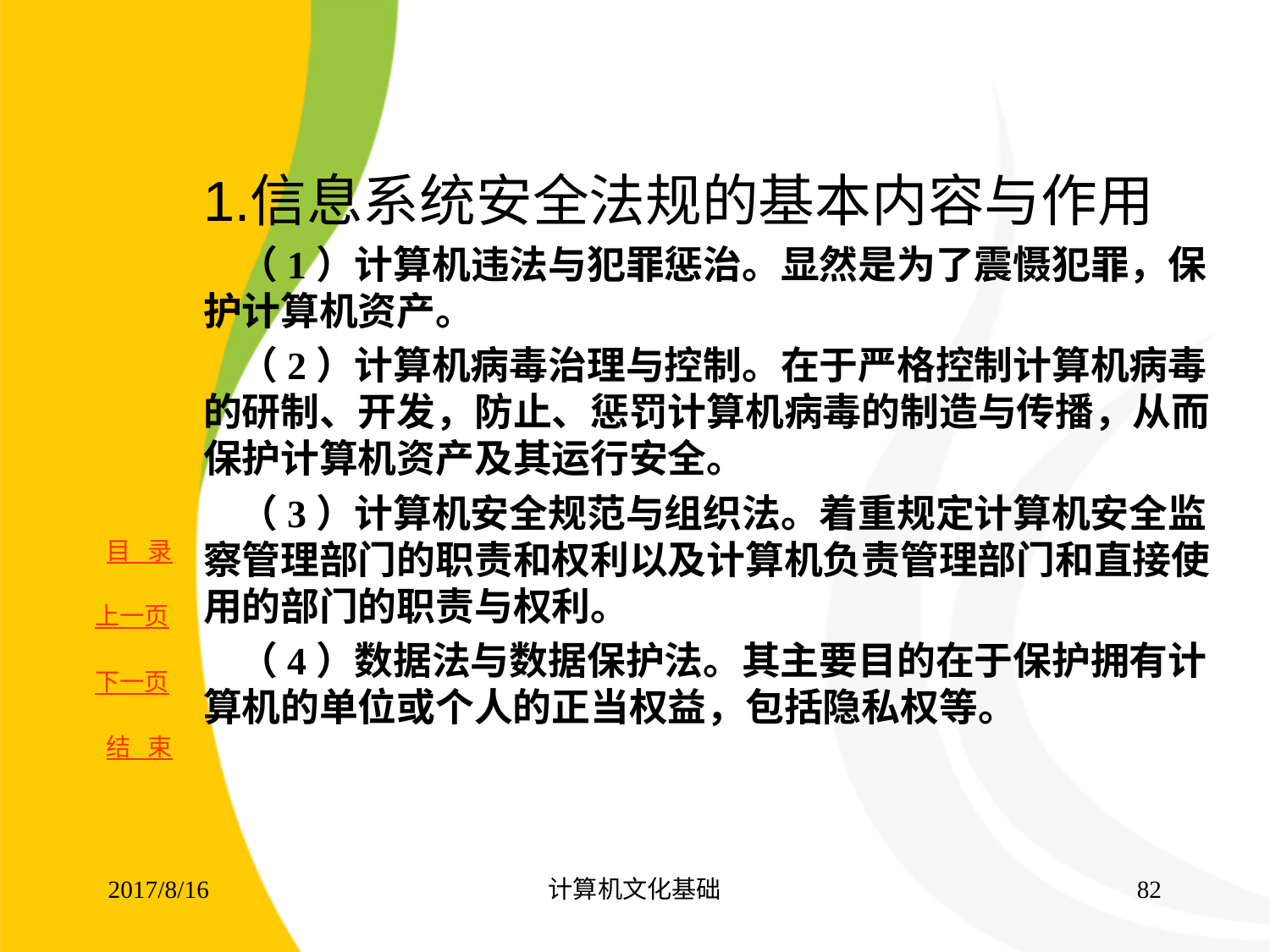

信息系统安全法规的基本内容与作用
   （1）计算机违法与犯罪惩治。显然是为了震慑犯罪，保护计算机资产。
   （2）计算机病毒治理与控制。在于严格控制计算机病毒的研制、开发，防止、惩罚计算机病毒的制造与传播，从而保护计算机资产及其运行安全。
   （3）计算机安全规范与组织法。着重规定计算机安全监察管理部门的职责和权利以及计算机负责管理部门和直接使用的部门的职责与权利。
   （4）数据法与数据保护法。其主要目的在于保护拥有计算机的单位或个人的正当权益，包括隐私权等。
2017/8/16
计算机文化基础
82